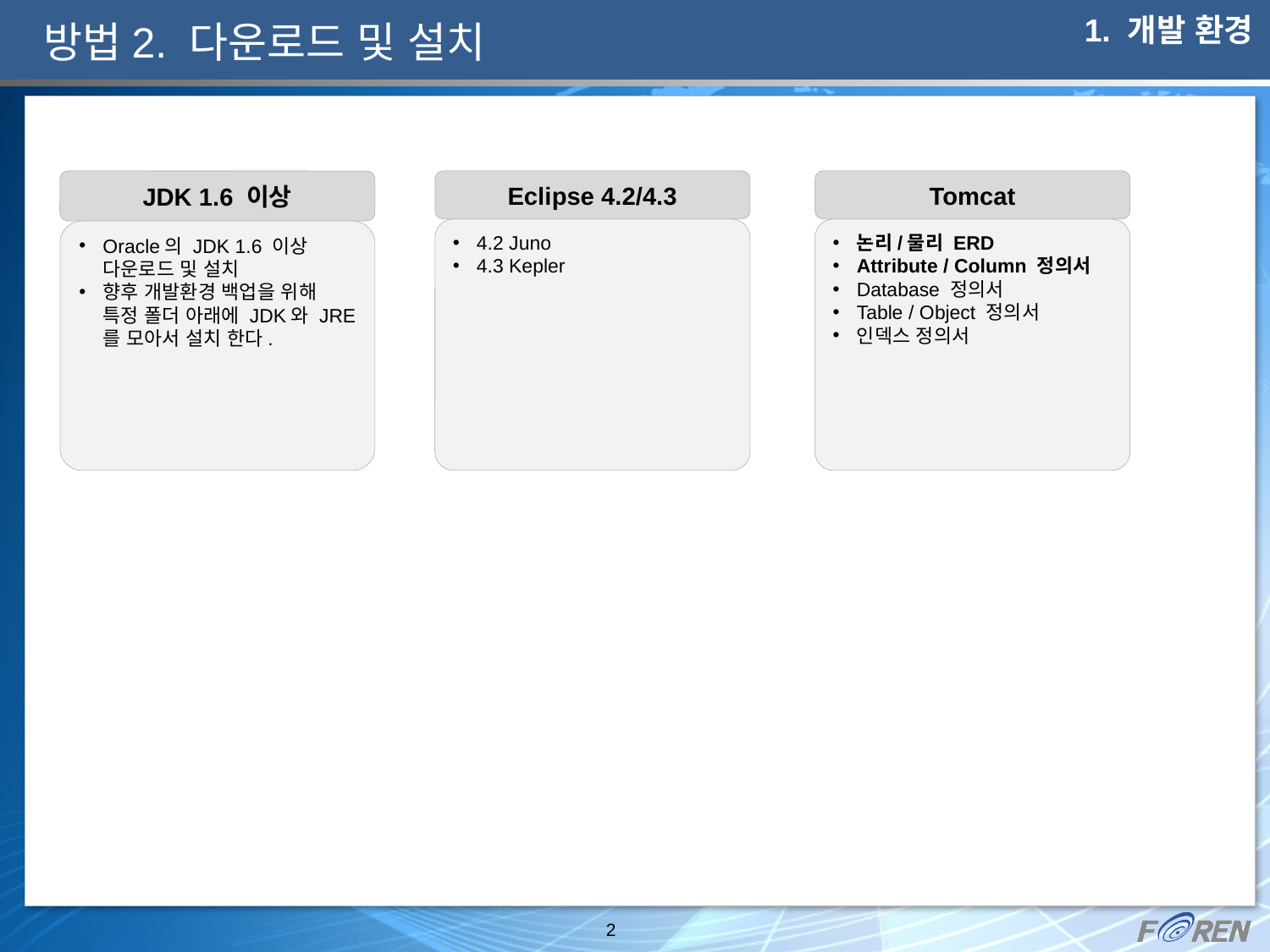

# 방법2. 다운로드 및 설치
Tomcat
논리/물리 ERD
Attribute / Column 정의서
Database 정의서
Table / Object 정의서
인덱스 정의서
Eclipse 4.2/4.3
4.2 Juno
4.3 Kepler

JDK 1.6 이상
Oracle의 JDK 1.6 이상 다운로드 및 설치
향후 개발환경 백업을 위해 특정 폴더 아래에 JDK와 JRE를 모아서 설치 한다.